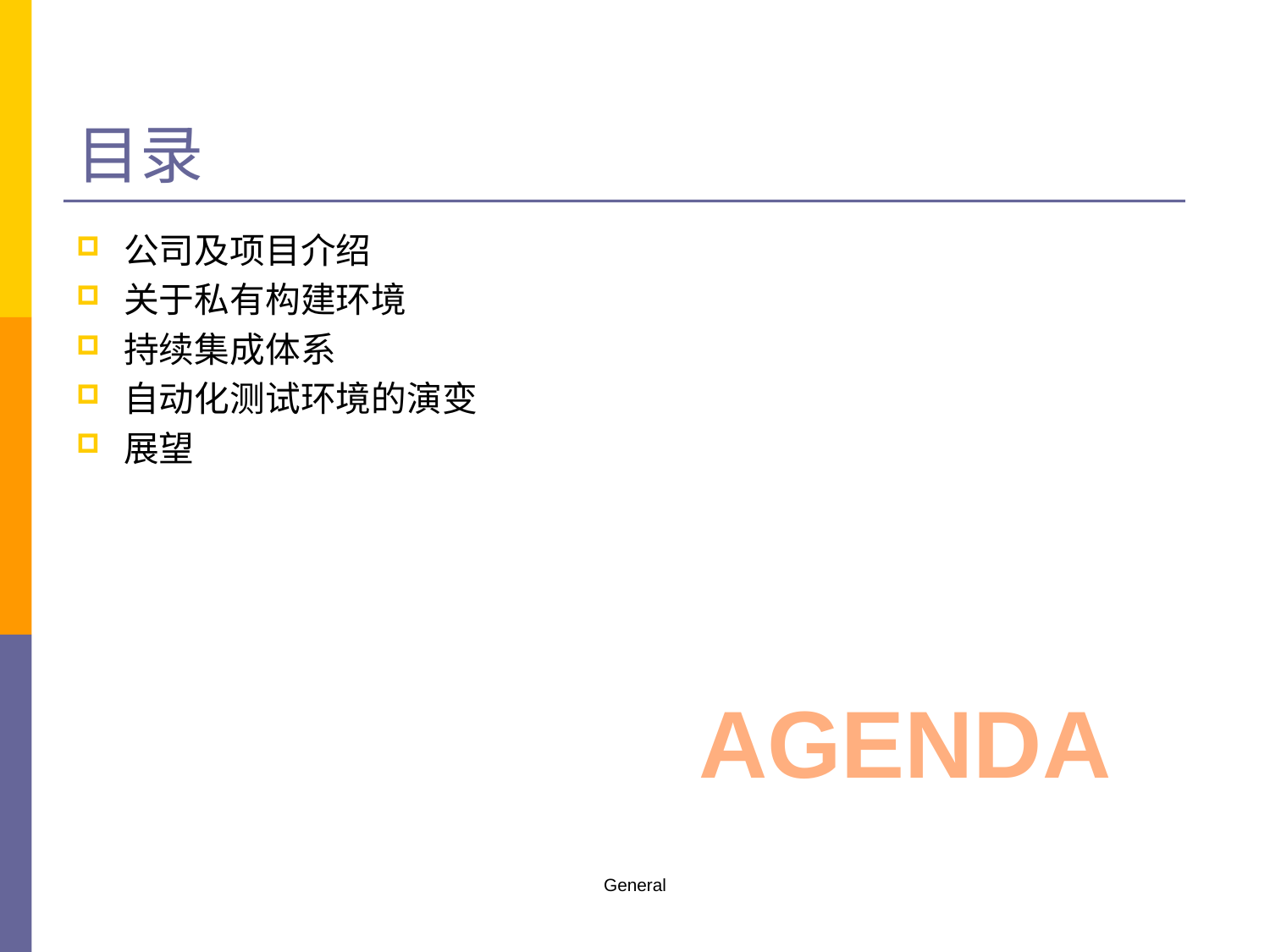

# 目录
公司及项目介绍
关于私有构建环境
持续集成体系
自动化测试环境的演变
展望
Agenda
General